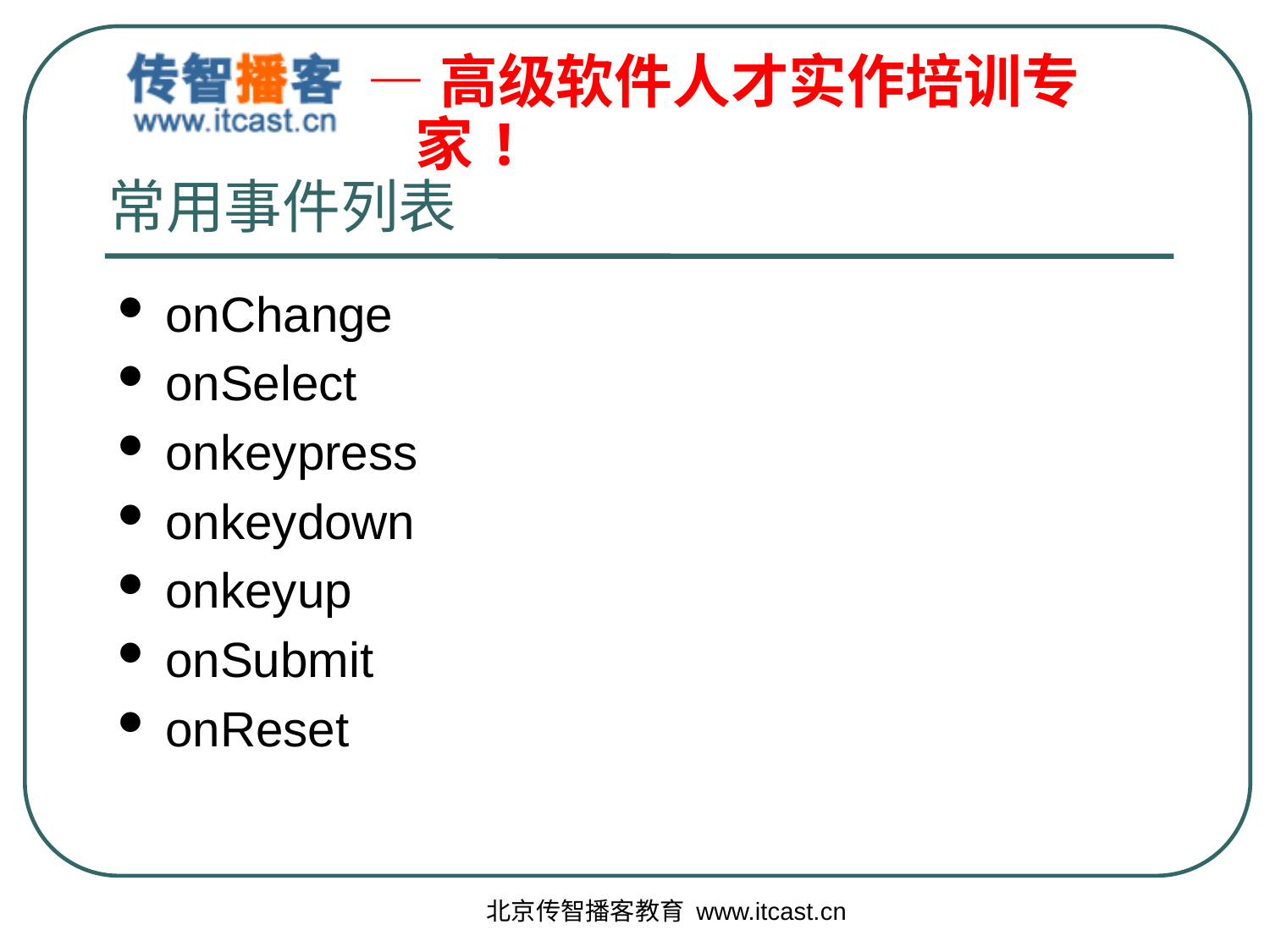

# 常用事件列表
onChange
onSelect
onkeypress
onkeydown
onkeyup
onSubmit
onReset
北京传智播客教育 www.itcast.cn